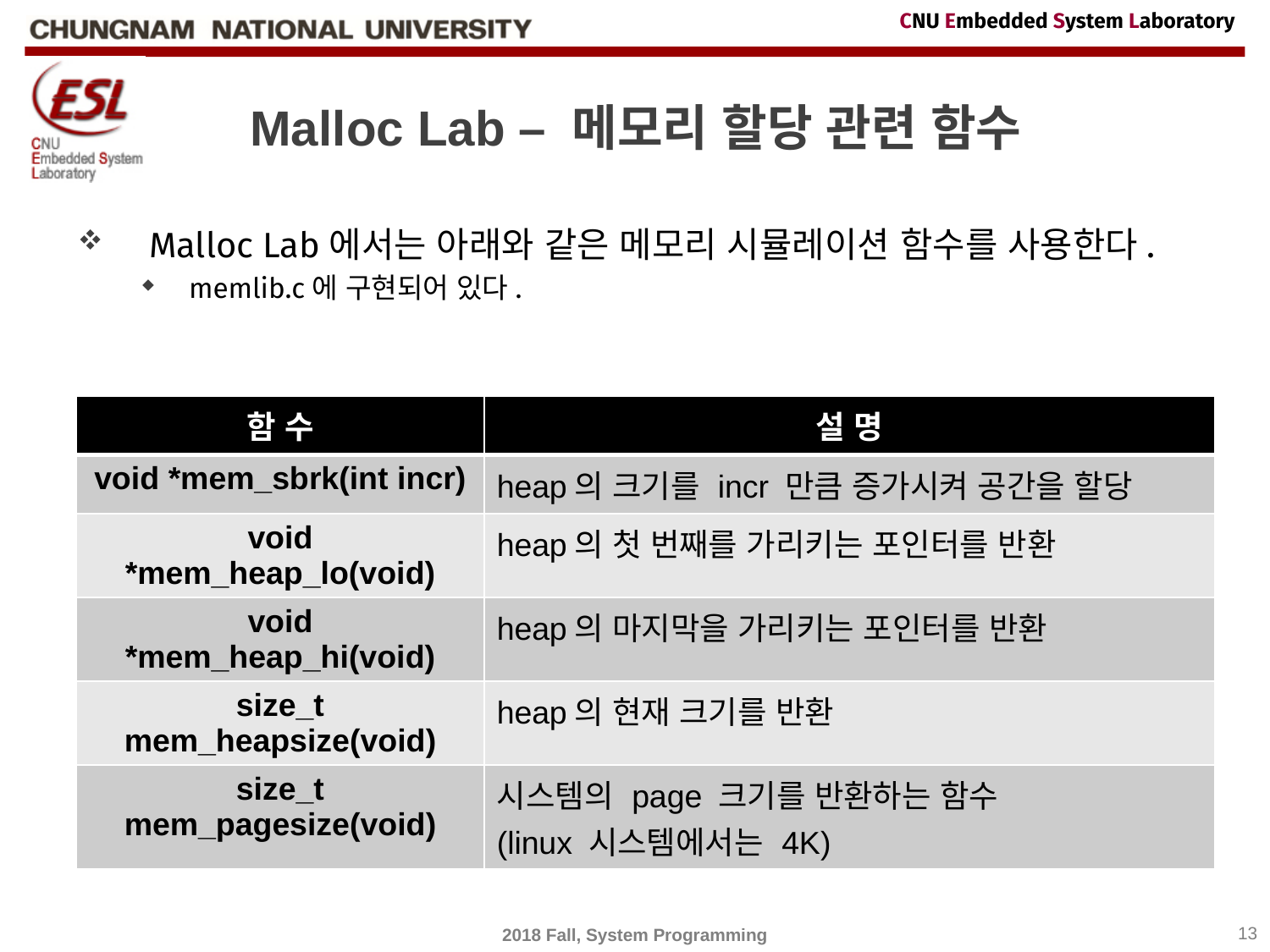

# Malloc Lab – 메모리 할당 관련 함수
Malloc Lab에서는 아래와 같은 메모리 시뮬레이션 함수를 사용한다.
memlib.c에 구현되어 있다.

| 함 수 | 설 명 |
| --- | --- |
| void \*mem\_sbrk(int incr) | heap의 크기를 incr 만큼 증가시켜 공간을 할당 |
| void \*mem\_heap\_lo(void) | heap의 첫 번째를 가리키는 포인터를 반환 |
| void \*mem\_heap\_hi(void) | heap의 마지막을 가리키는 포인터를 반환 |
| size\_t mem\_heapsize(void) | heap의 현재 크기를 반환 |
| size\_t mem\_pagesize(void) | 시스템의 page 크기를 반환하는 함수 (linux 시스템에서는 4K) |
2018 Fall, System Programming
13